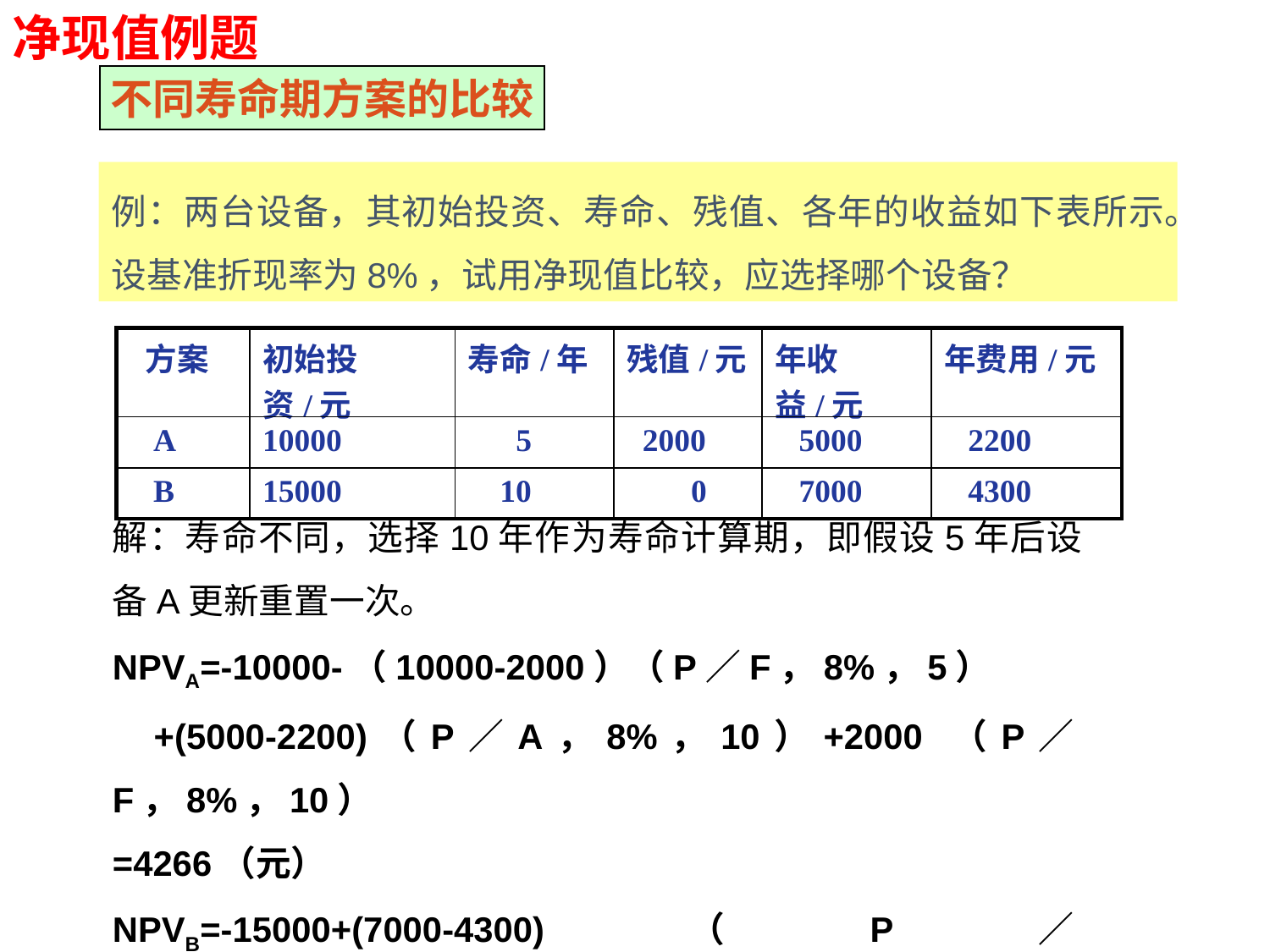

净现值例题
不同寿命期方案的比较
例：两台设备，其初始投资、寿命、残值、各年的收益如下表所示。
设基准折现率为8%，试用净现值比较，应选择哪个设备？
| 方案 | 初始投资/元 | 寿命/年 | 残值/元 | 年收益/元 | 年费用/元 |
| --- | --- | --- | --- | --- | --- |
| A | 10000 | 5 | 2000 | 5000 | 2200 |
| B | 15000 | 10 | 0 | 7000 | 4300 |
解：寿命不同，选择10年作为寿命计算期，即假设5年后设备A更新重置一次。
NPVA=-10000-（10000-2000）（P／F，8%，5）              +(5000-2200)（P／A，8%，10）+2000 （P／F，8%，10）
=4266（元）
NPVB=-15000+(7000-4300)（P／A，8%，10）=3117（元）
NPVA> NPVB，应选择设备A.